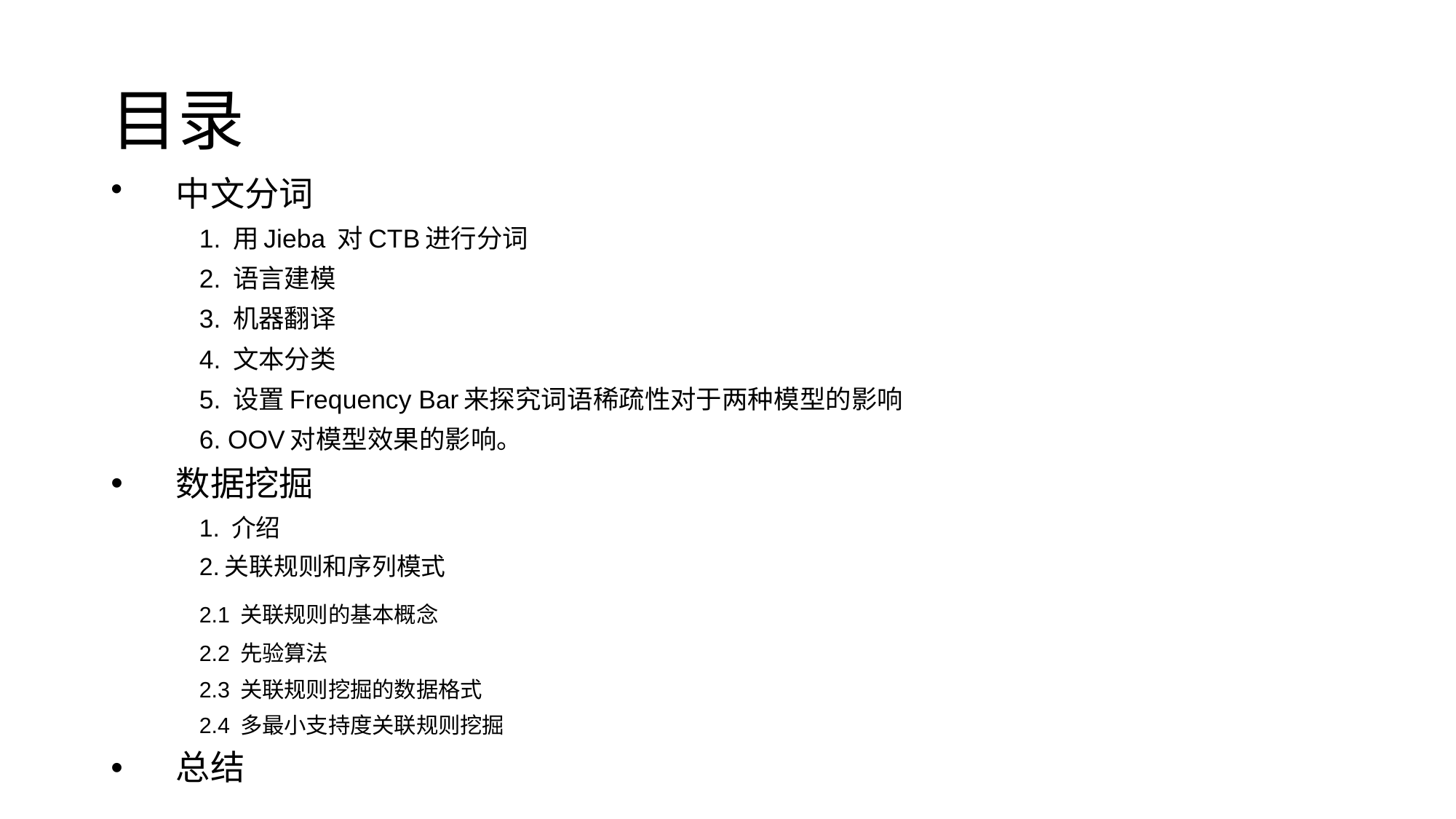

# 目录
中文分词
	1. 用Jieba 对CTB进行分词
	2. 语言建模
	3. 机器翻译
	4. 文本分类
	5. 设置Frequency Bar来探究词语稀疏性对于两种模型的影响
	6. OOV对模型效果的影响。
数据挖掘
	1. 介绍
	2.关联规则和序列模式
		2.1 关联规则的基本概念
		2.2 先验算法
		2.3 关联规则挖掘的数据格式
		2.4 多最小支持度关联规则挖掘
总结